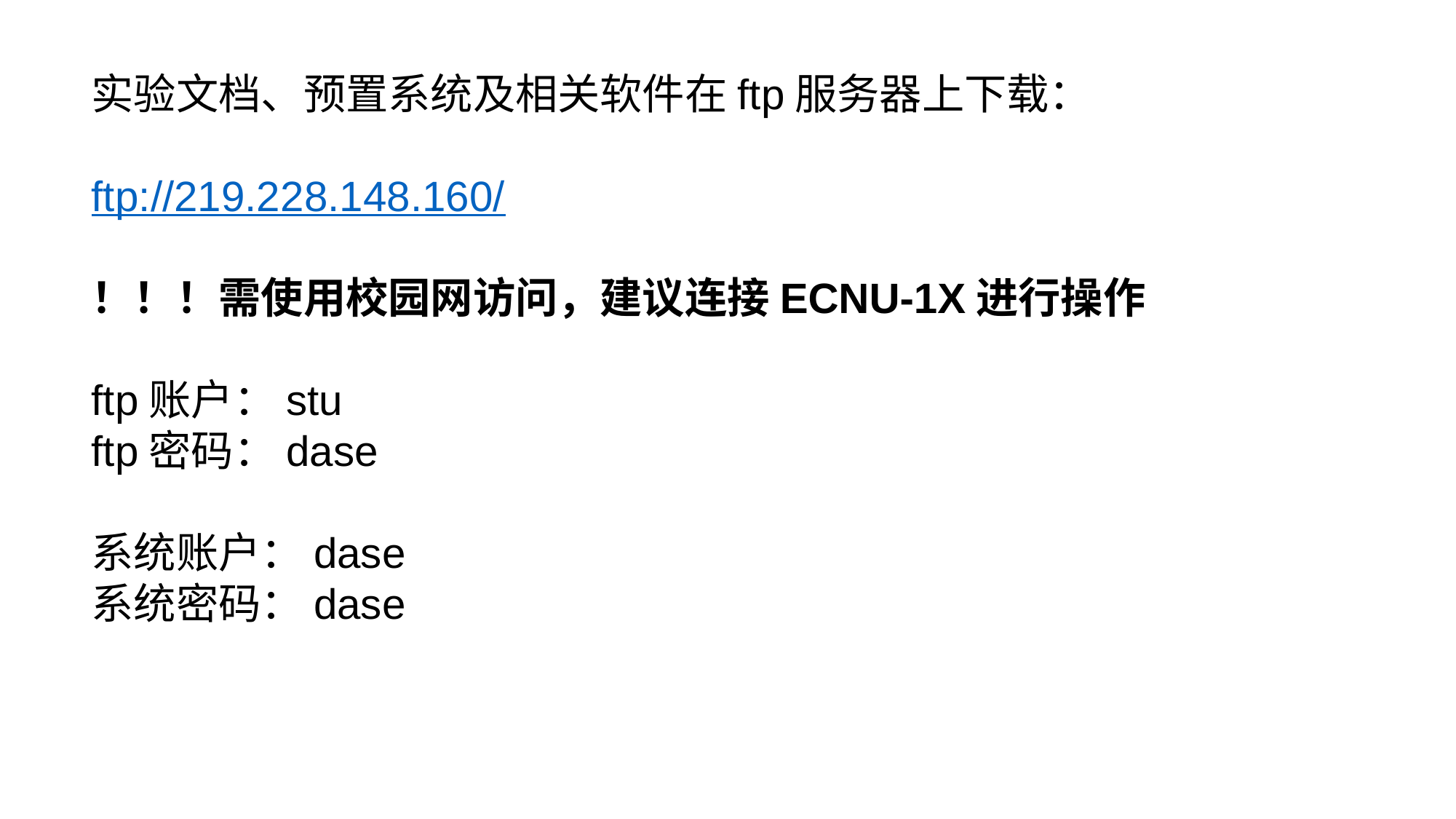

实验文档、预置系统及相关软件在ftp服务器上下载：

ftp://219.228.148.160/

！！！需使用校园网访问，建议连接ECNU-1X进行操作

ftp账户：stu
ftp密码：dase

系统账户：dase
系统密码：dase